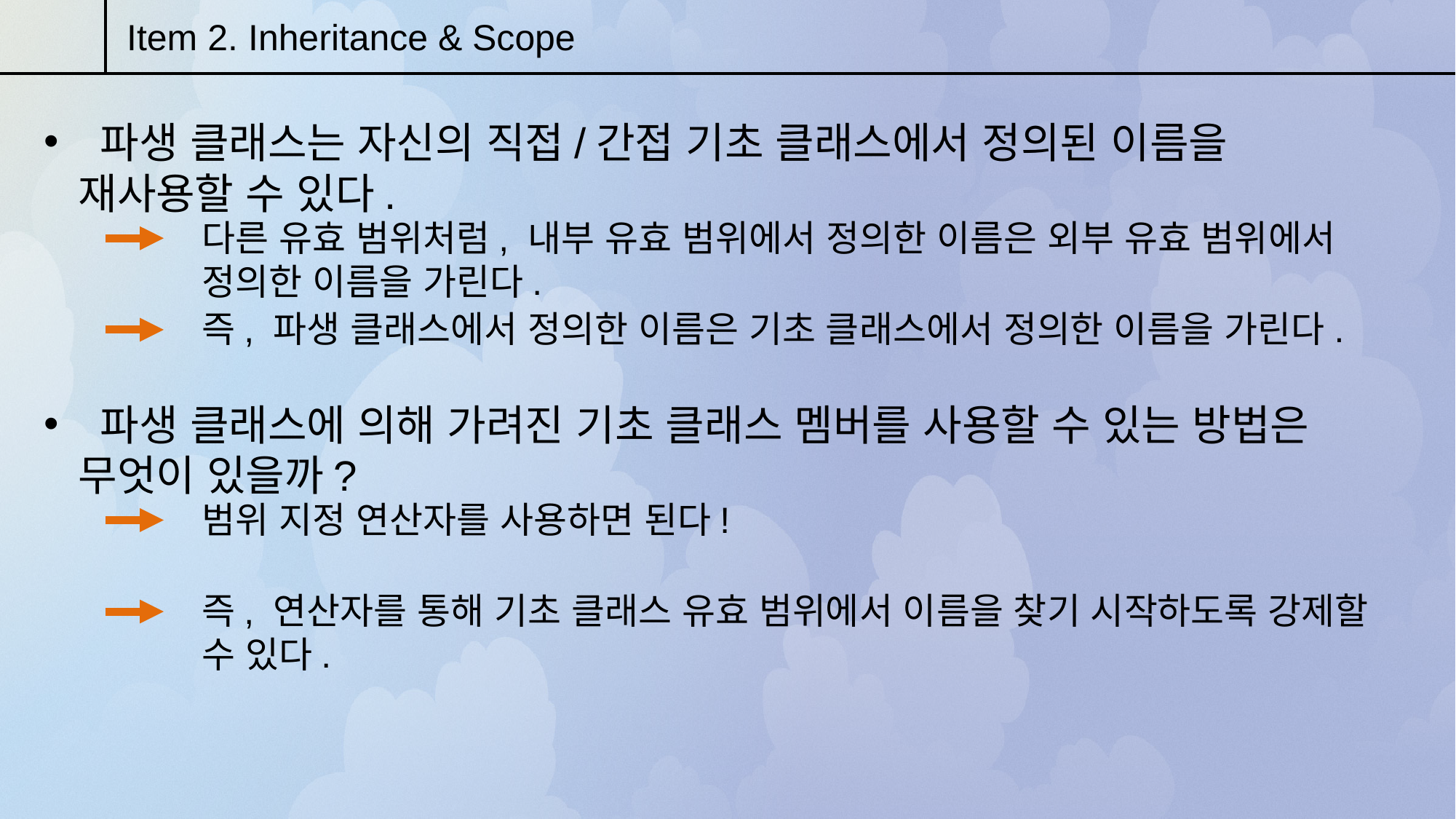

Item 2. Inheritance & Scope
 파생 클래스는 자신의 직접/간접 기초 클래스에서 정의된 이름을 재사용할 수 있다.
다른 유효 범위처럼, 내부 유효 범위에서 정의한 이름은 외부 유효 범위에서 정의한 이름을 가린다.
즉, 파생 클래스에서 정의한 이름은 기초 클래스에서 정의한 이름을 가린다.
 파생 클래스에 의해 가려진 기초 클래스 멤버를 사용할 수 있는 방법은 무엇이 있을까?
범위 지정 연산자를 사용하면 된다!
즉, 연산자를 통해 기초 클래스 유효 범위에서 이름을 찾기 시작하도록 강제할 수 있다.